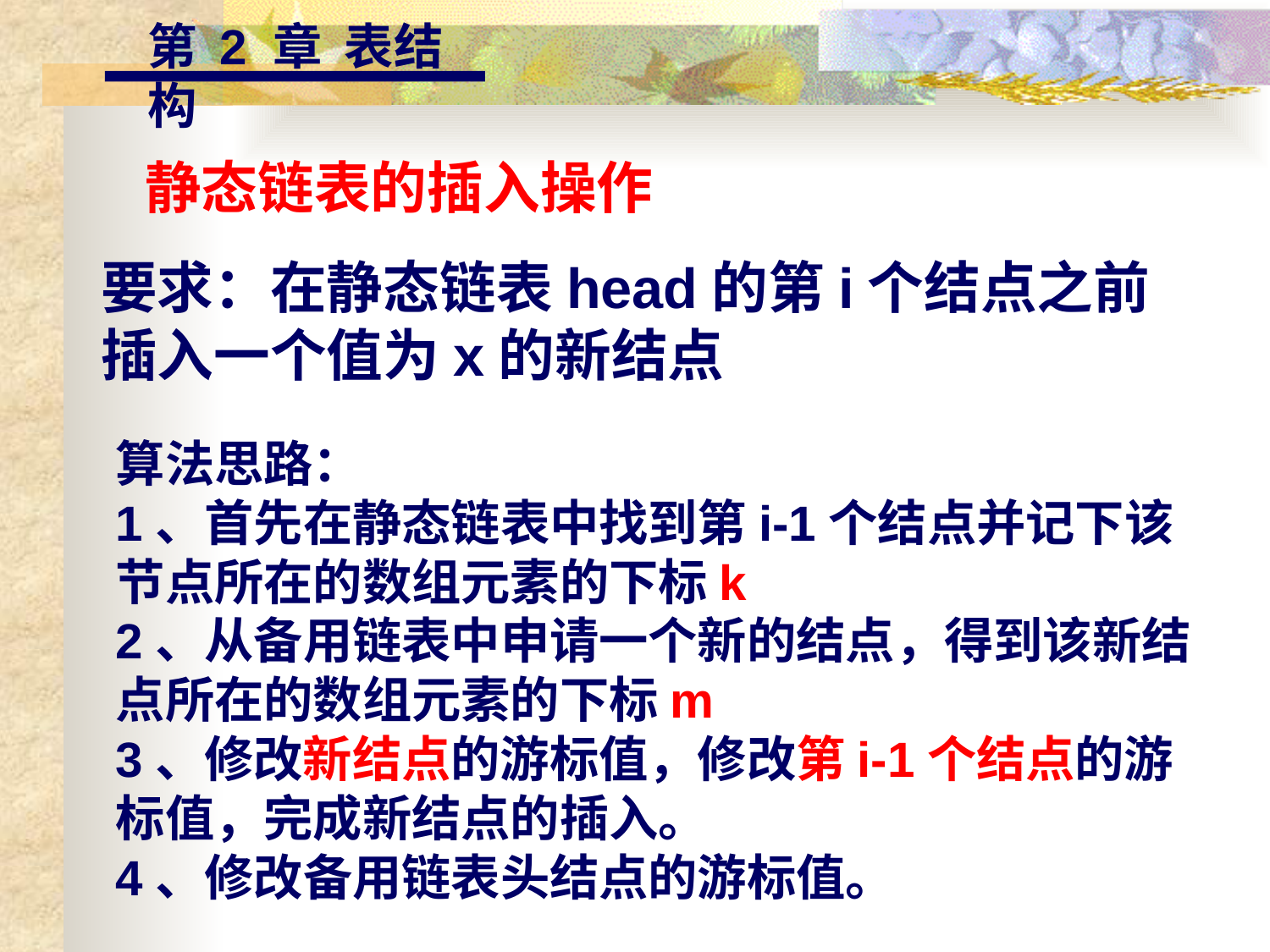

第 2 章  表结构

静态链表的插入操作
要求：在静态链表head的第i个结点之前
插入一个值为x的新结点
算法思路：
1、首先在静态链表中找到第i-1个结点并记下该节点所在的数组元素的下标k
2、从备用链表中申请一个新的结点，得到该新结点所在的数组元素的下标m
3、修改新结点的游标值，修改第i-1个结点的游标值，完成新结点的插入。
4、修改备用链表头结点的游标值。